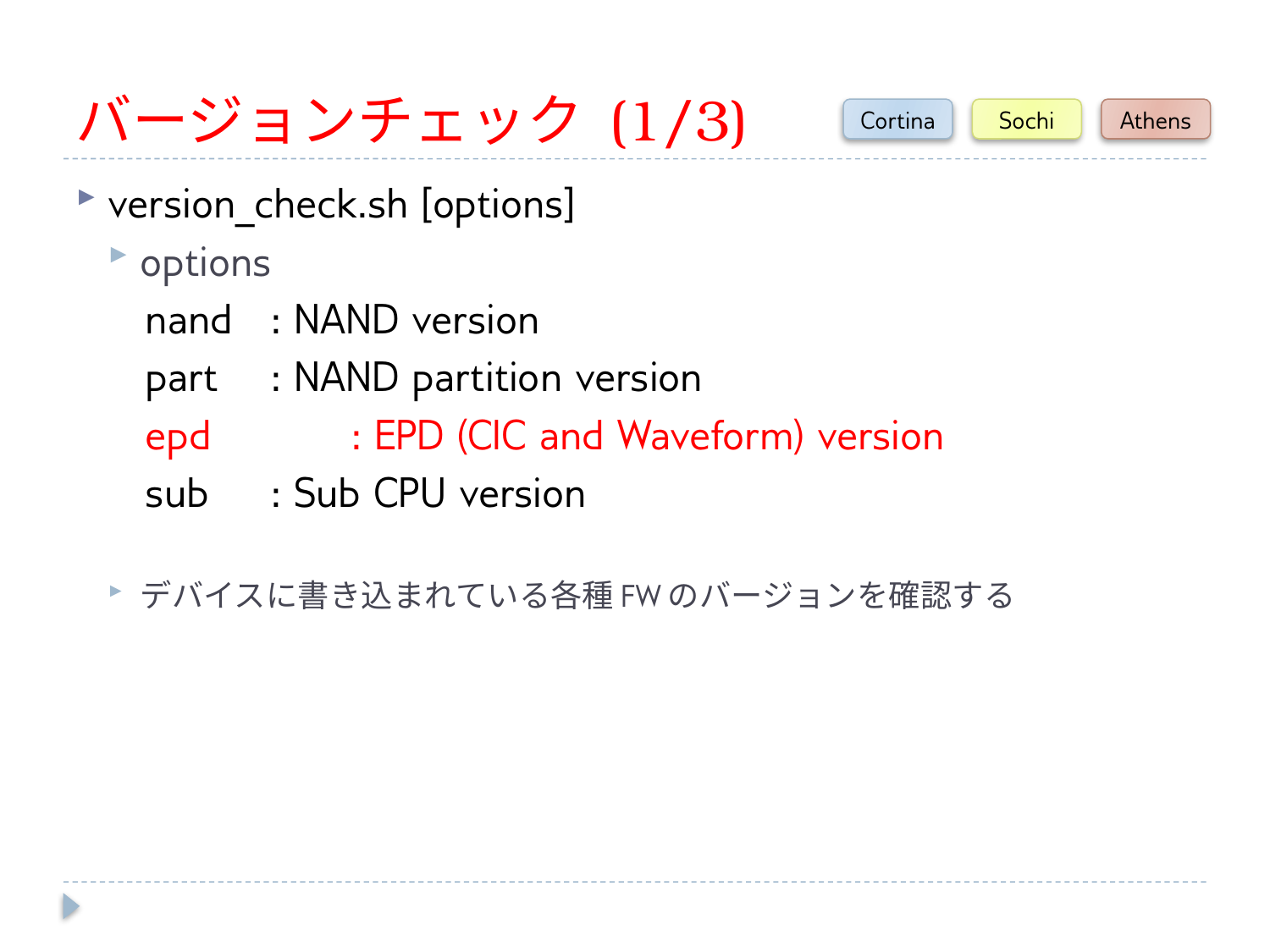

# バージョンチェック (1/3)
Cortina
Sochi
Athens
version_check.sh [options]
options
nand	: NAND version
part	: NAND partition version
epd           : EPD (CIC and Waveform) version
sub	: Sub CPU version

デバイスに書き込まれている各種FWのバージョンを確認する